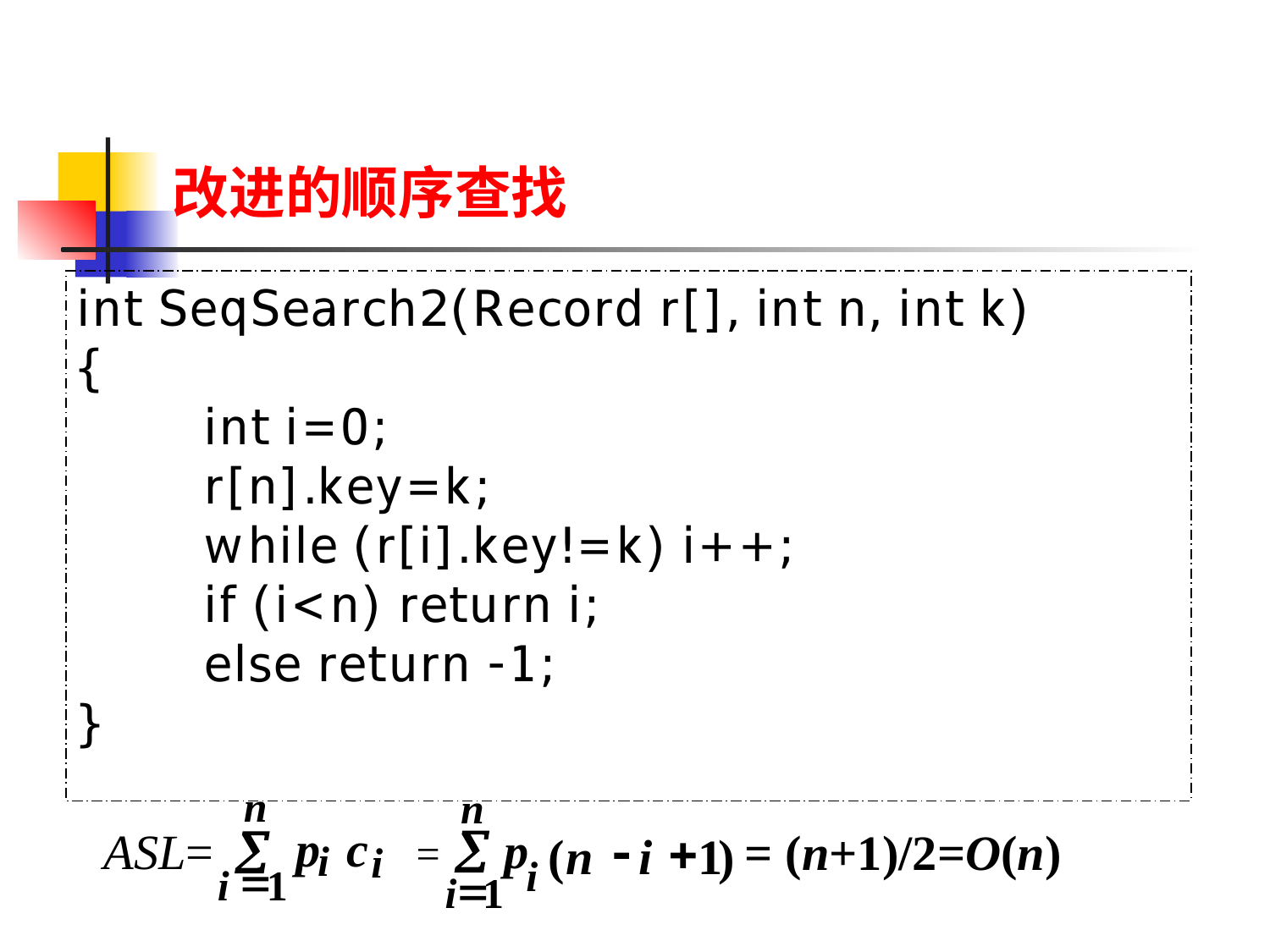

改进的顺序查找
int SeqSearch2(Record r[], int n, int k)
{
	int i=0;
	r[n].key=k;
	while (r[i].key!=k) i++;
	if (i<n) return i;
	else return -1;
}
n
n

ASL=
= (n+1)/2=O(n)
p
c
∑
p
=
∑
−
+
(
n
i
1
)
i
i
i
=
1
i
=
1
i